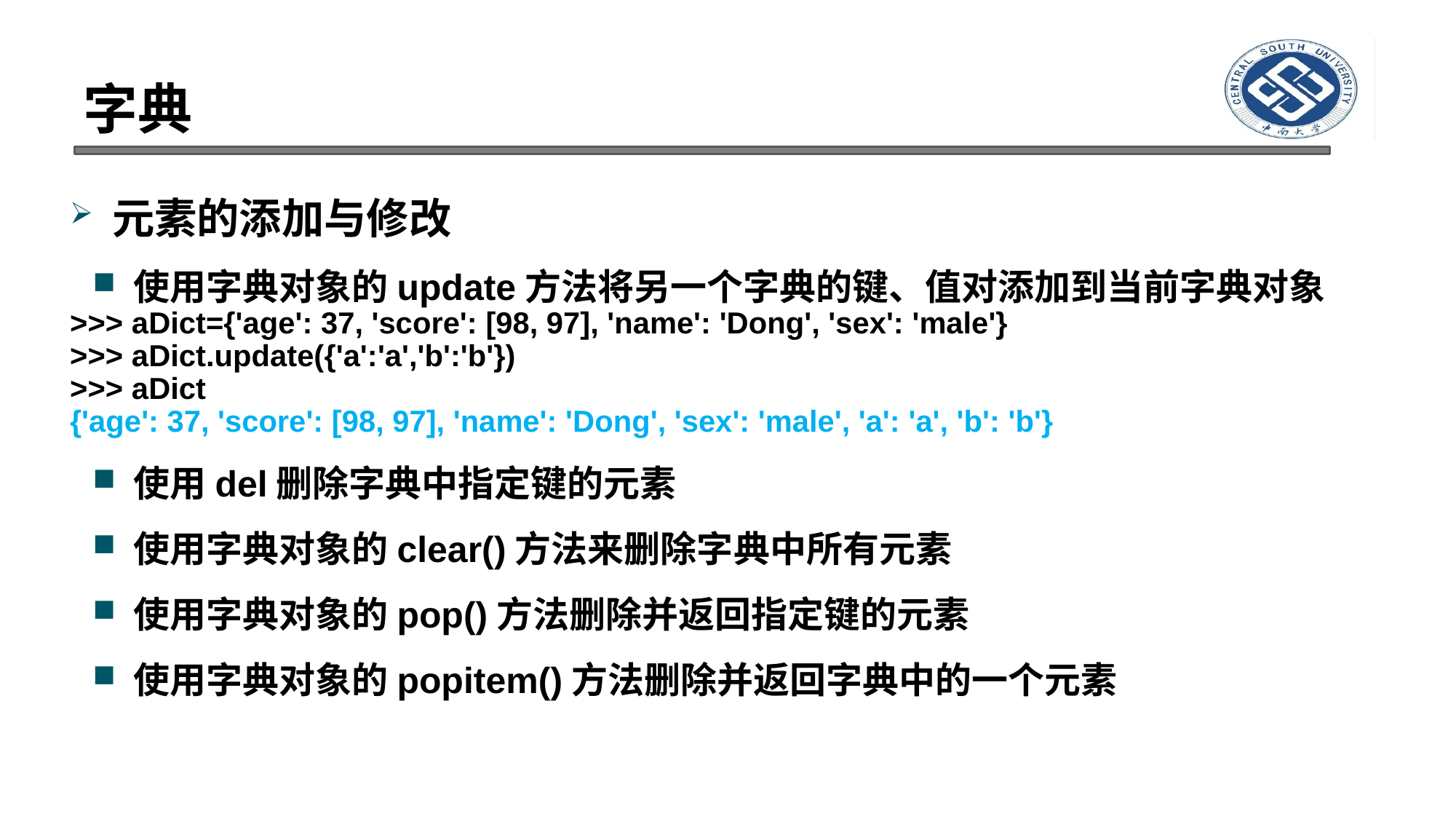

# 字典
元素的添加与修改
使用字典对象的update方法将另一个字典的键、值对添加到当前字典对象
>>> aDict={'age': 37, 'score': [98, 97], 'name': 'Dong', 'sex': 'male'}
>>> aDict.update({'a':'a','b':'b'})
>>> aDict
{'age': 37, 'score': [98, 97], 'name': 'Dong', 'sex': 'male', 'a': 'a', 'b': 'b'}
使用del删除字典中指定键的元素
使用字典对象的clear()方法来删除字典中所有元素
使用字典对象的pop()方法删除并返回指定键的元素
使用字典对象的popitem()方法删除并返回字典中的一个元素